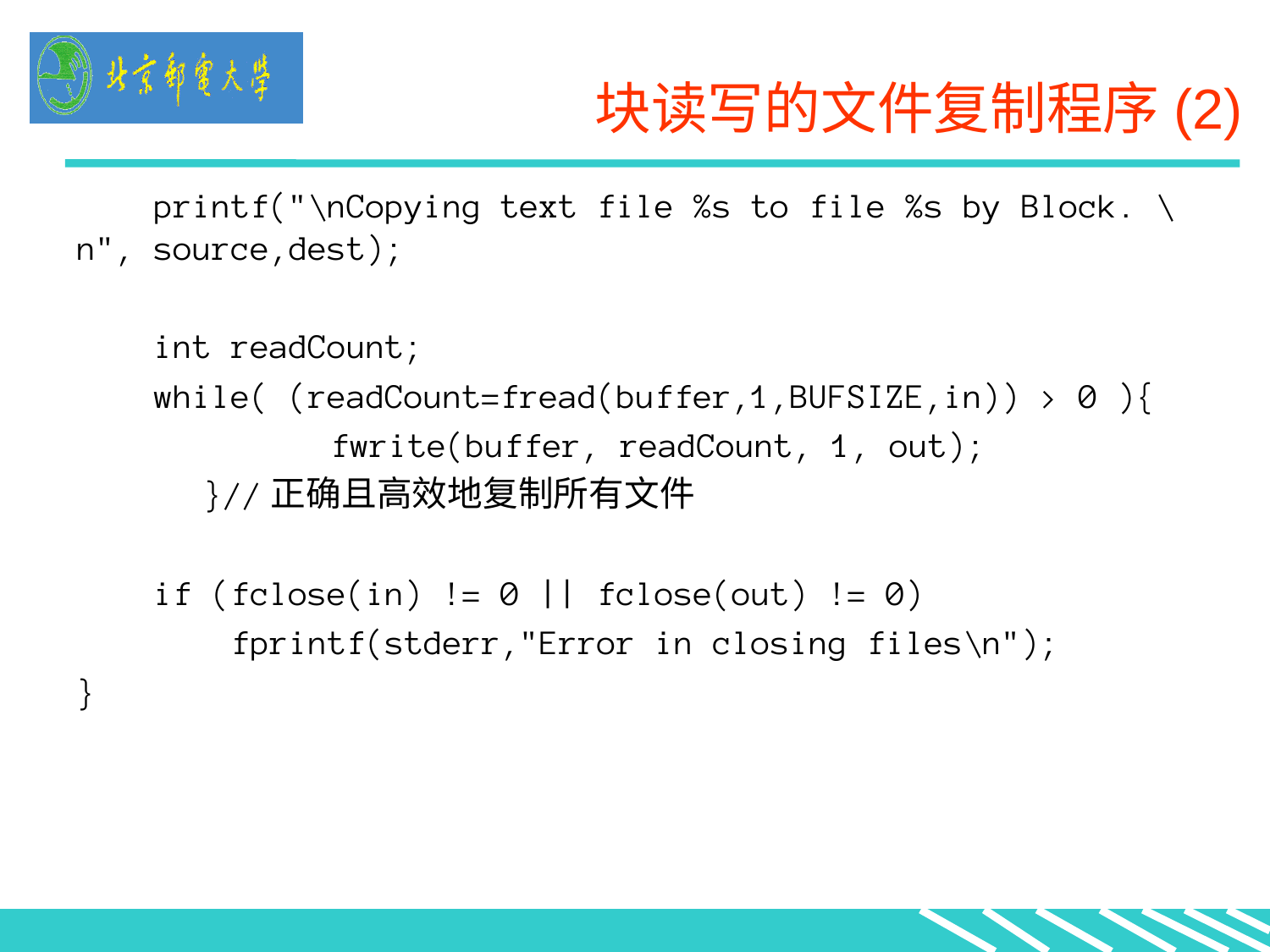

# 块读写的文件复制程序(2)
    printf("\nCopying text file %s to file %s by Block. \n", source,dest);

    int readCount;
    while( (readCount=fread(buffer,1,BUFSIZE,in)) > 0 ){
		fwrite(buffer, readCount, 1, out);
	}//正确且高效地复制所有文件

    if (fclose(in) != 0 || fclose(out) != 0)
        fprintf(stderr,"Error in closing files\n");
}